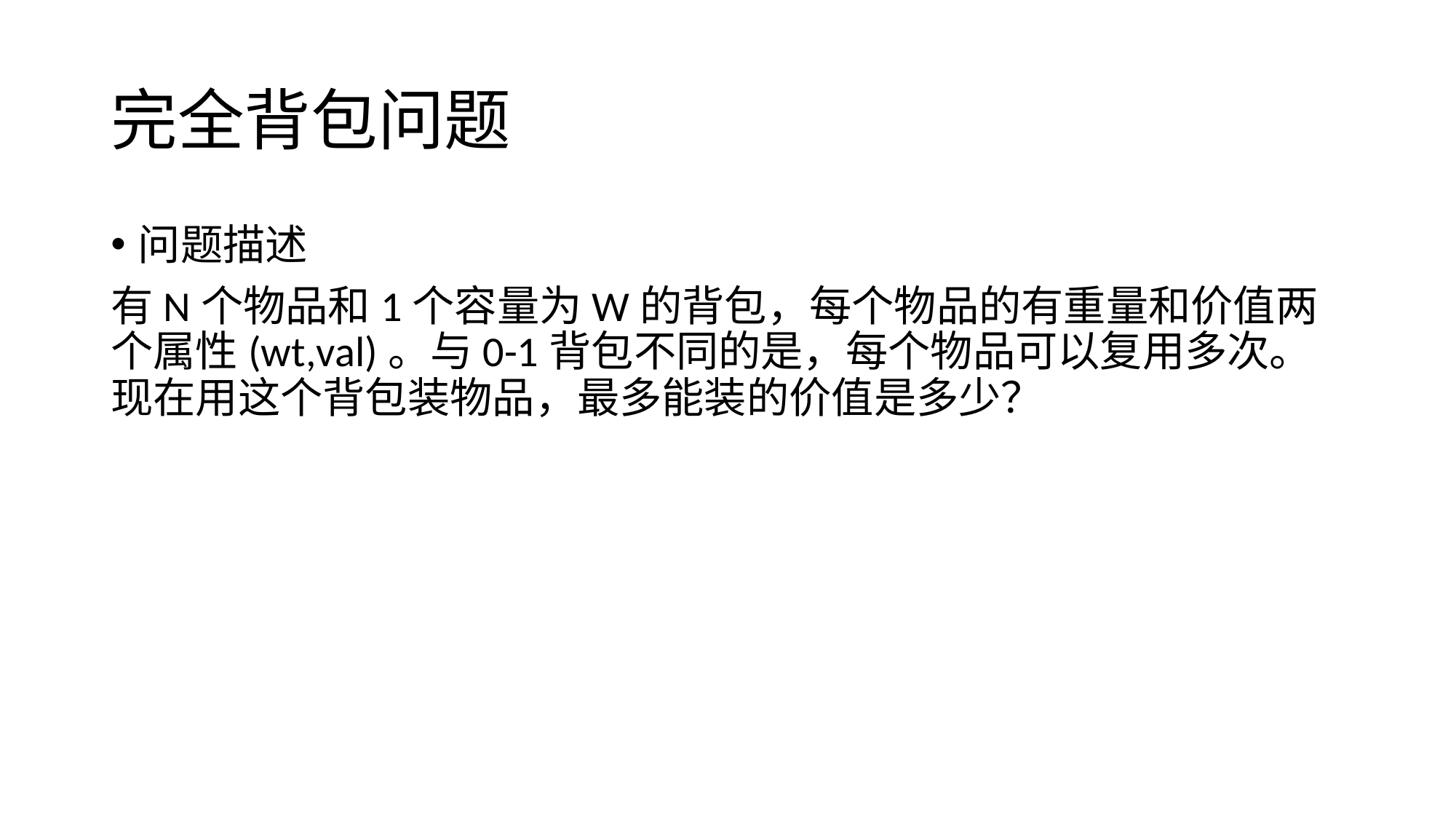

# 完全背包问题
问题描述
有N个物品和1个容量为W的背包，每个物品的有重量和价值两个属性(wt,val)。与0-1背包不同的是，每个物品可以复用多次。现在用这个背包装物品，最多能装的价值是多少？